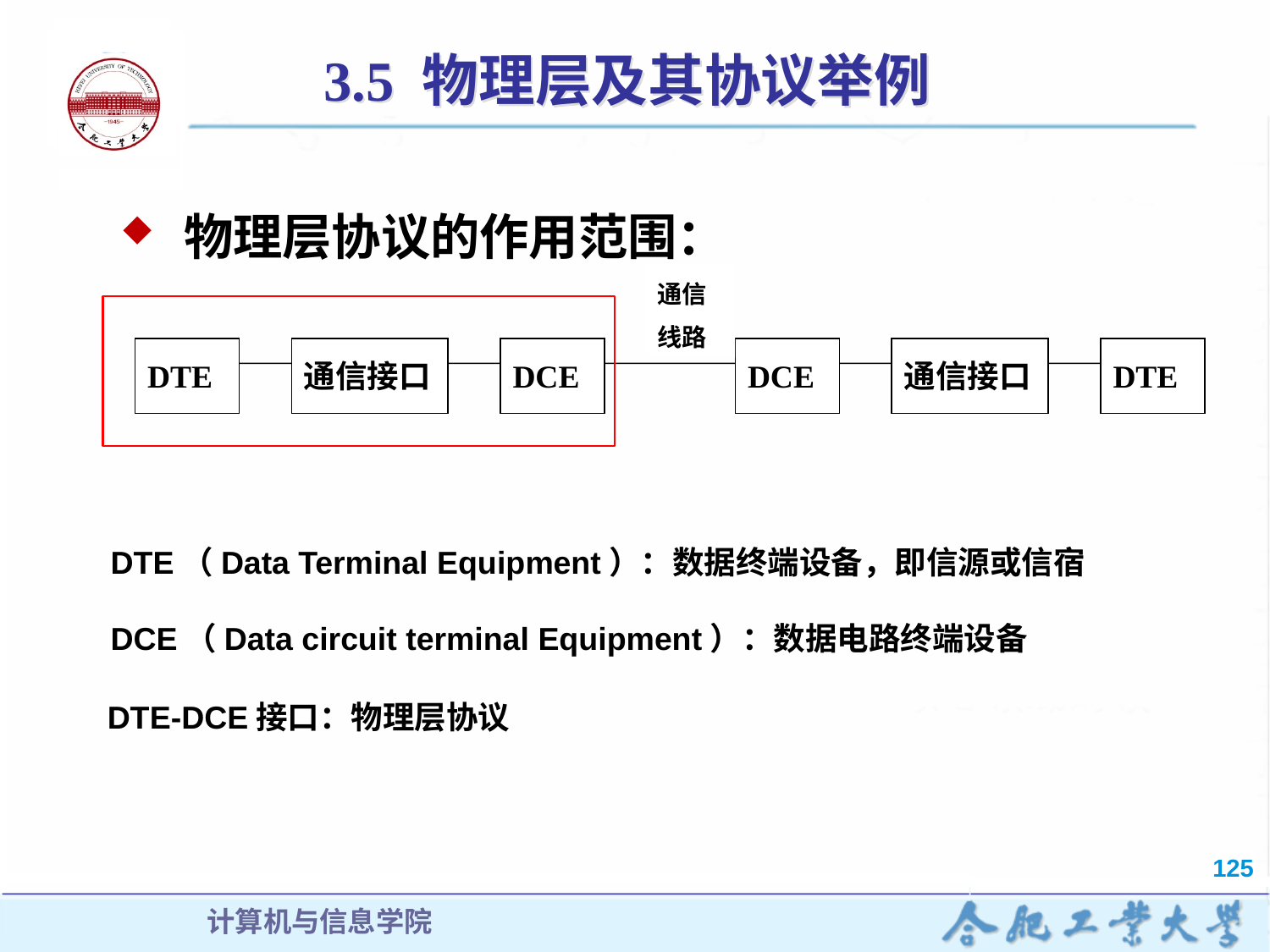

# 3.5 物理层及其协议举例
物理层协议的作用范围：
通信
线路
DTE
通信接口
DCE
DCE
通信接口
DTE

DTE（Data Terminal Equipment）：数据终端设备，即信源或信宿

DCE（Data circuit terminal Equipment）：数据电路终端设备
DTE-DCE接口：物理层协议